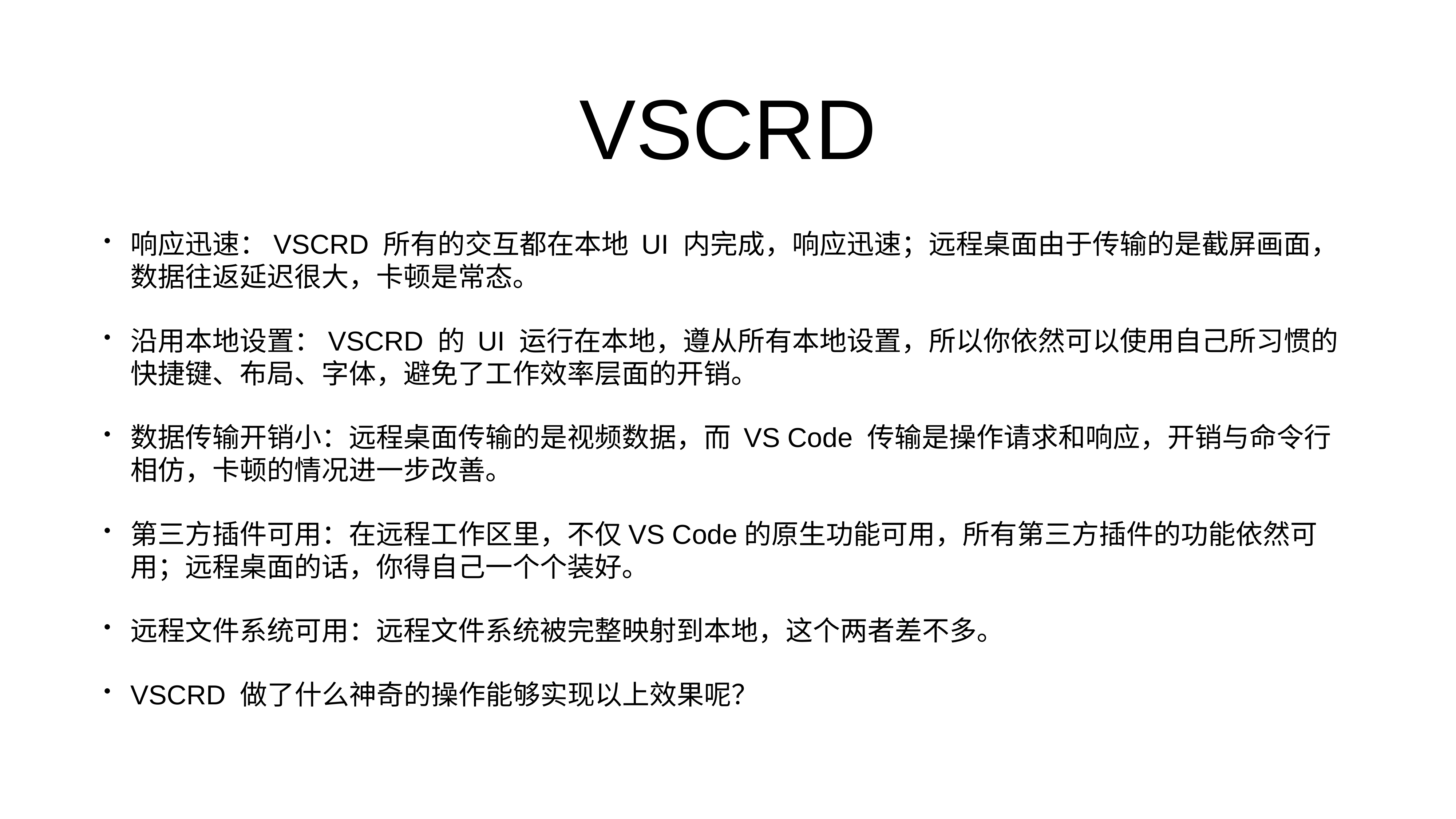

# VSCRD
响应迅速：VSCRD 所有的交互都在本地 UI 内完成，响应迅速；远程桌面由于传输的是截屏画面，数据往返延迟很大，卡顿是常态。
沿用本地设置：VSCRD 的 UI 运行在本地，遵从所有本地设置，所以你依然可以使用自己所习惯的快捷键、布局、字体，避免了工作效率层面的开销。
数据传输开销小：远程桌面传输的是视频数据，而 VS Code 传输是操作请求和响应，开销与命令行相仿，卡顿的情况进一步改善。
第三方插件可用：在远程工作区里，不仅VS Code的原生功能可用，所有第三方插件的功能依然可用；远程桌面的话，你得自己一个个装好。
远程文件系统可用：远程文件系统被完整映射到本地，这个两者差不多。
VSCRD 做了什么神奇的操作能够实现以上效果呢？